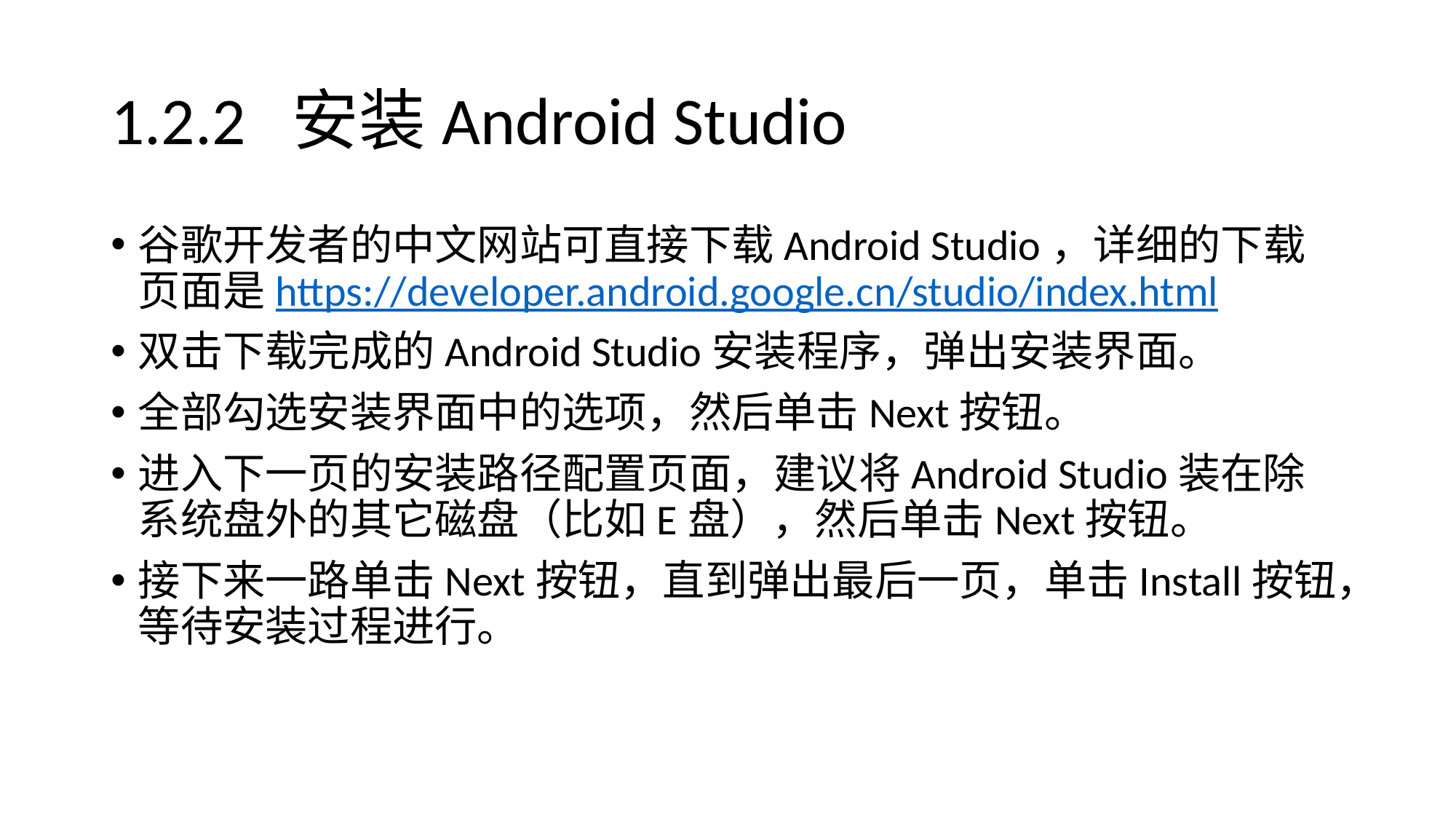

# 1.2.2  安装Android Studio
谷歌开发者的中文网站可直接下载Android Studio，详细的下载页面是https://developer.android.google.cn/studio/index.html
双击下载完成的Android Studio安装程序，弹出安装界面。
全部勾选安装界面中的选项，然后单击Next按钮。
进入下一页的安装路径配置页面，建议将Android Studio装在除系统盘外的其它磁盘（比如E盘），然后单击Next按钮。
接下来一路单击Next按钮，直到弹出最后一页，单击Install按钮，等待安装过程进行。